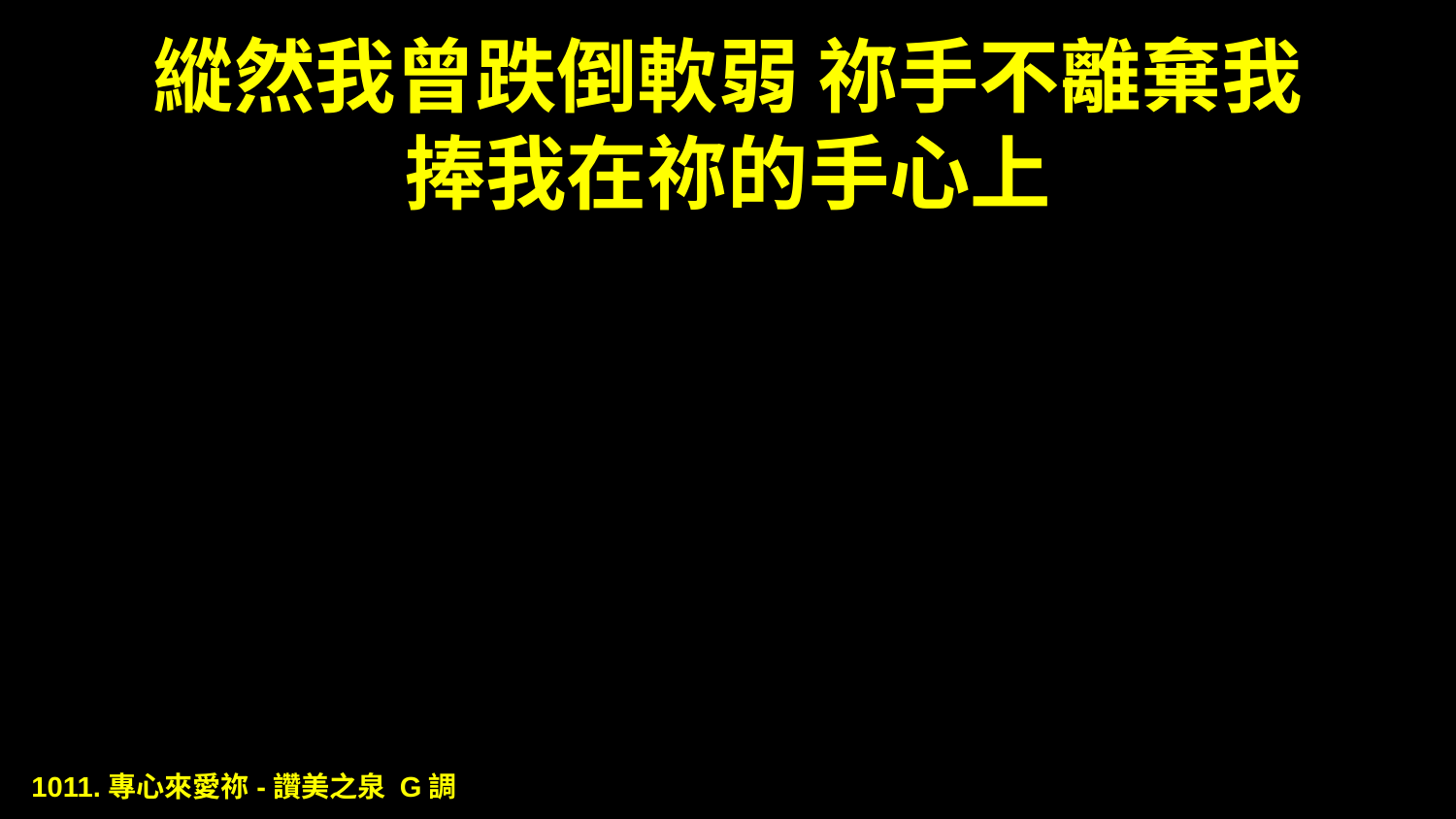

# 縱然我曾跌倒軟弱 祢手不離棄我 捧我在祢的手心上
1011.專心來愛祢-讚美之泉 G調